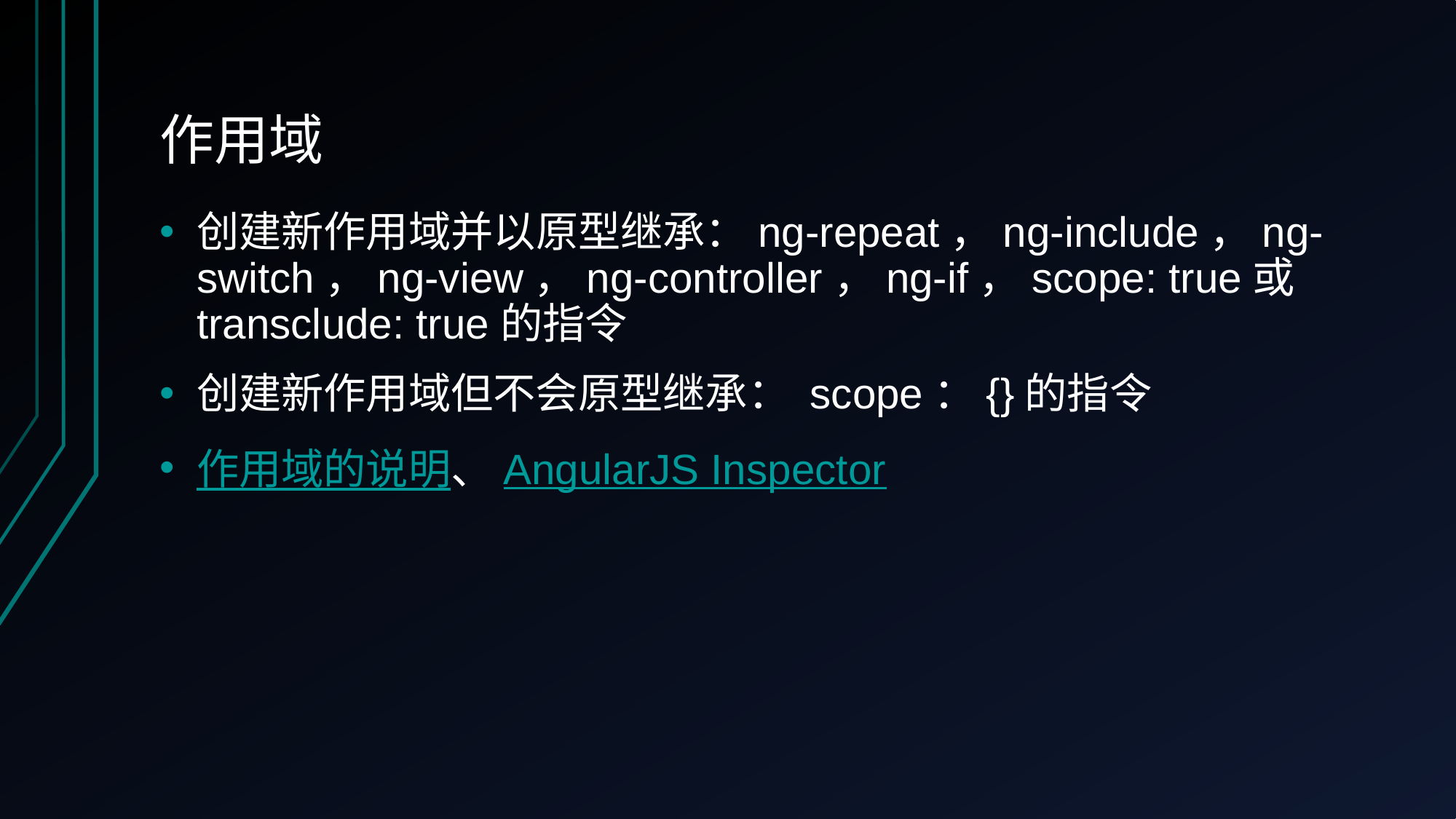

# 作用域
创建新作用域并以原型继承：ng-repeat，ng-include，ng-switch，ng-view，ng-controller，ng-if，scope: true或transclude: true的指令
创建新作用域但不会原型继承： scope：{}的指令
作用域的说明、AngularJS Inspector